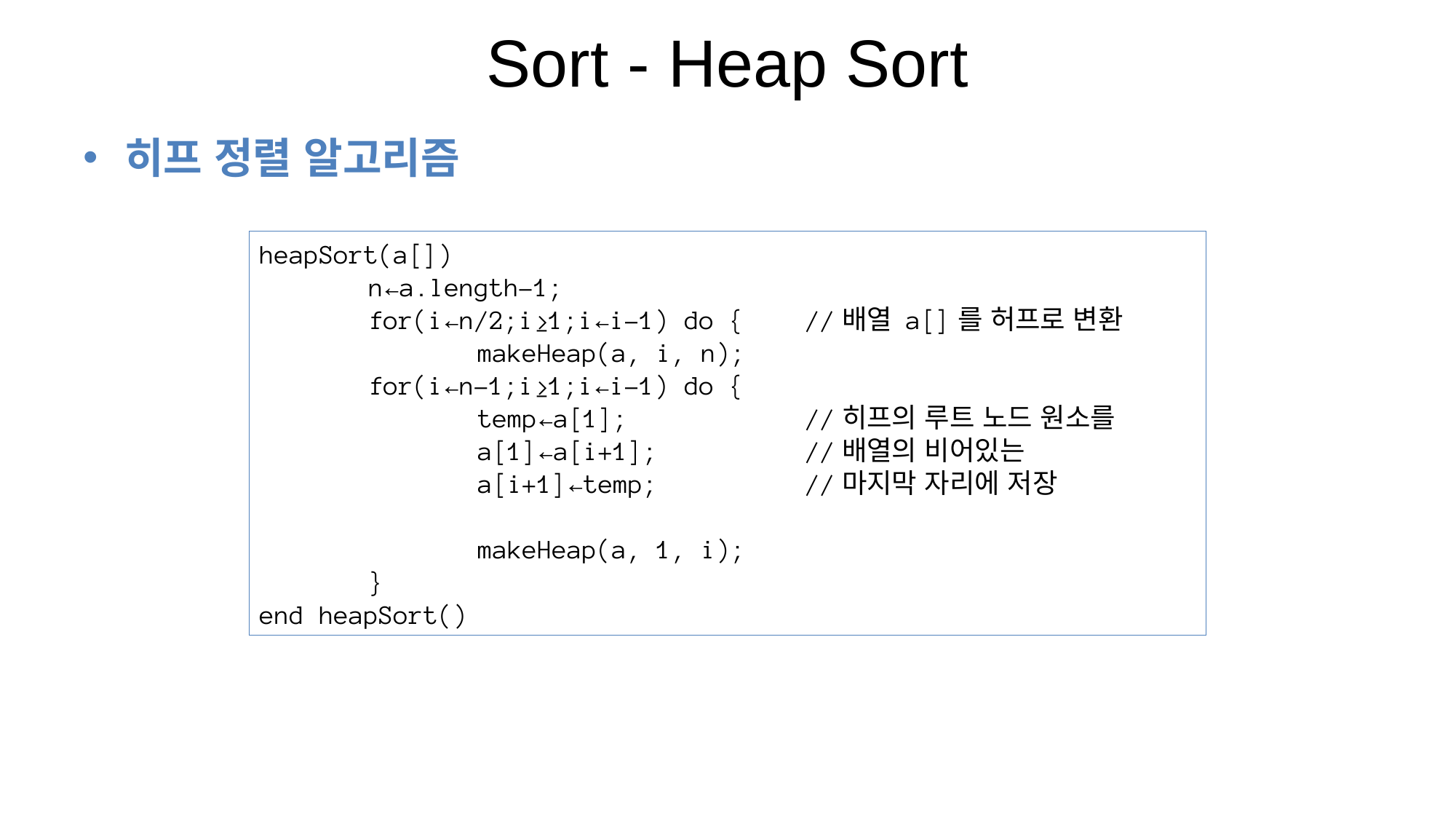

# Sort - Heap Sort
히프 정렬 알고리즘

heapSort(a[])
	n←a.length-1;
	for(i←n/2;i≥1;i←i-1) do {	//배열 a[]를 허프로 변환
		makeHeap(a, i, n);
	for(i←n-1;i≥1;i←i-1) do {
		temp←a[1];		//히프의 루트 노드 원소를
		a[1]←a[i+1];		//배열의 비어있는
		a[i+1]←temp;		//마지막 자리에 저장

		makeHeap(a, 1, i);
	}
end heapSort()